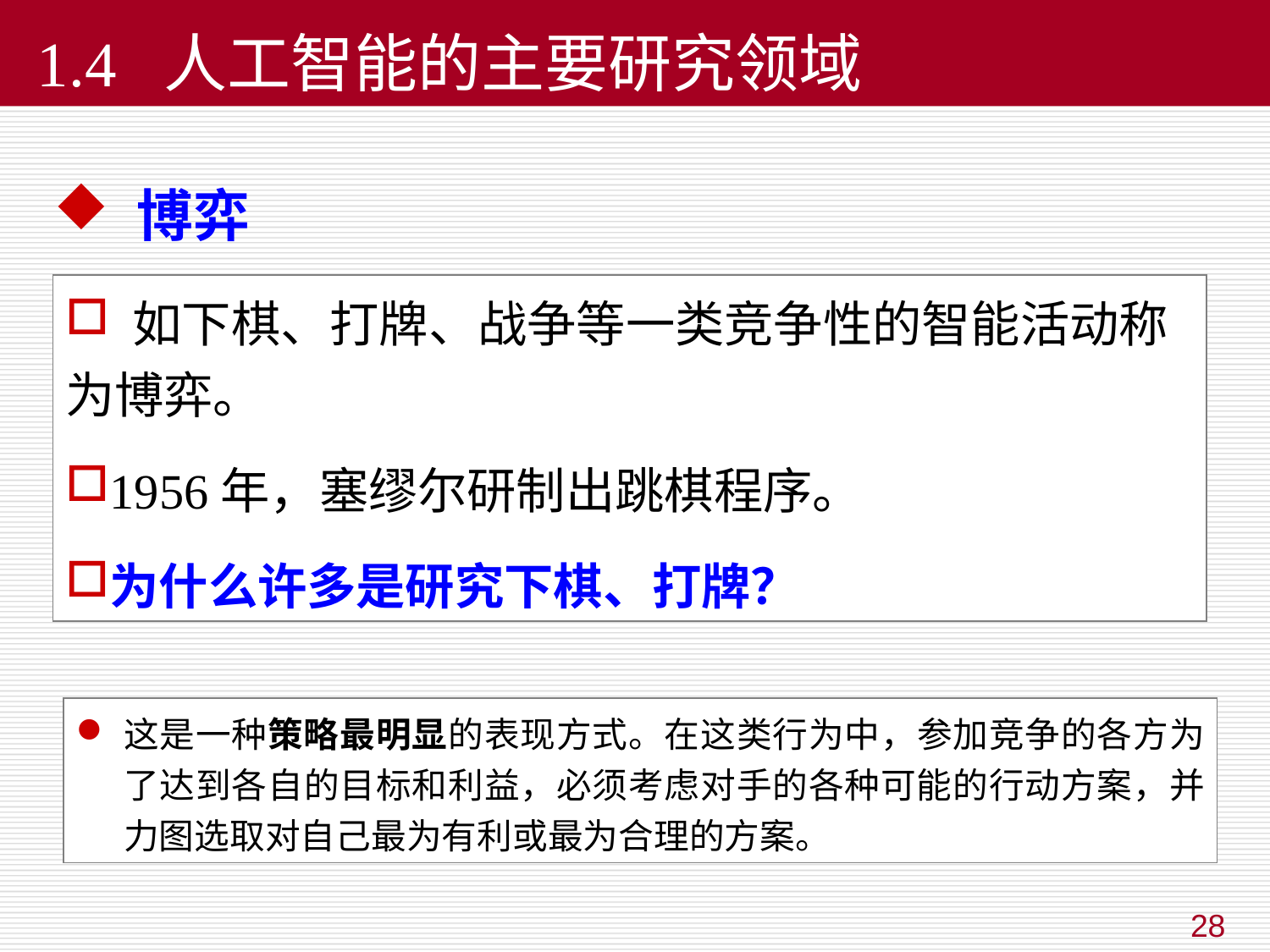

# 1.4  人工智能的主要研究领域
 博弈
 如下棋、打牌、战争等一类竞争性的智能活动称为博弈。
1956年，塞缪尔研制出跳棋程序。
为什么许多是研究下棋、打牌？
这是一种策略最明显的表现方式。在这类行为中，参加竞争的各方为了达到各自的目标和利益，必须考虑对手的各种可能的行动方案，并力图选取对自己最为有利或最为合理的方案。
28